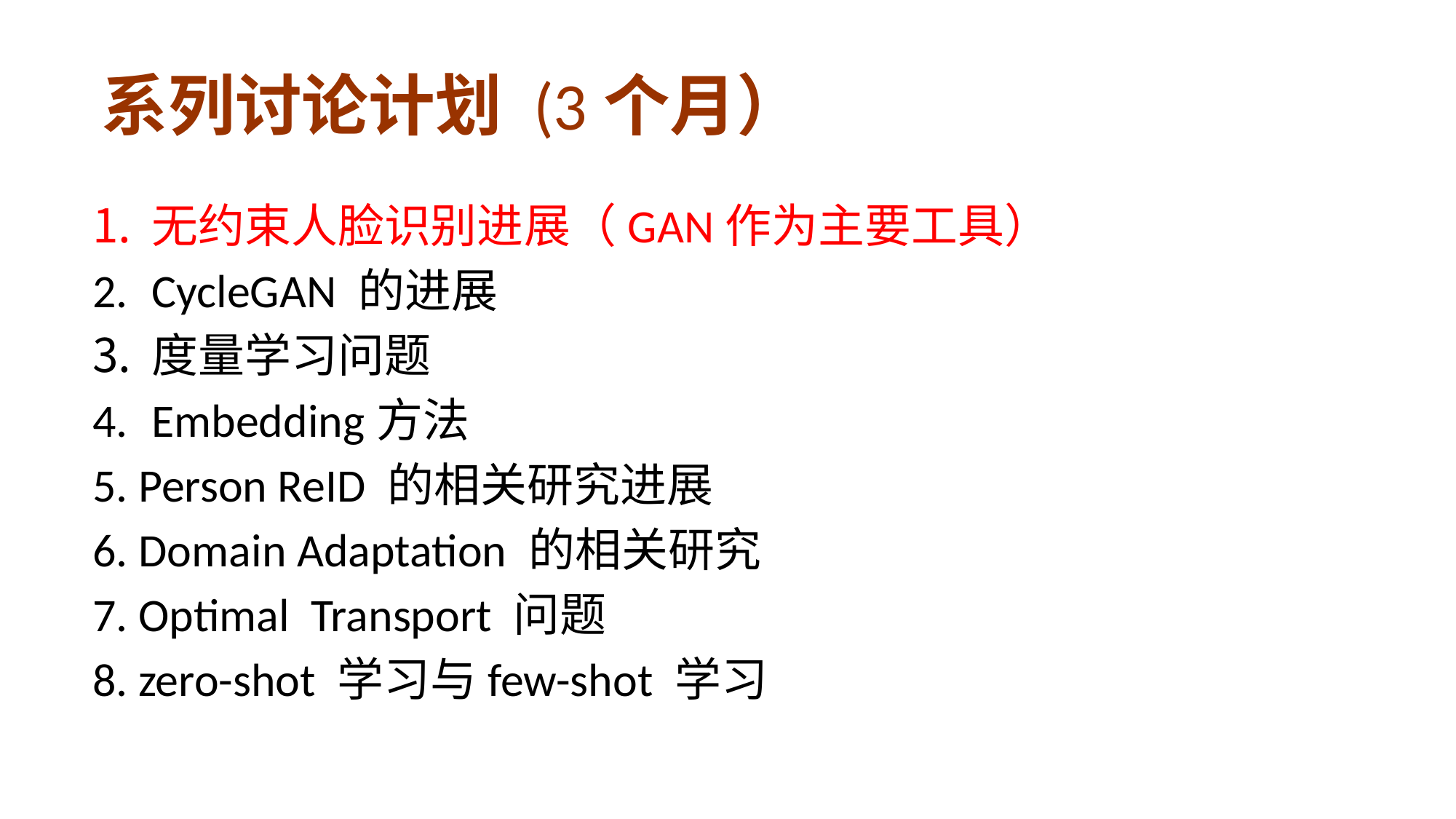

# 系列讨论计划 (3个月）
无约束人脸识别进展（GAN作为主要工具）
CycleGAN 的进展
度量学习问题
Embedding方法
5. Person ReID 的相关研究进展
6. Domain Adaptation 的相关研究
7. Optimal  Transport 问题
8. zero-shot 学习与few-shot 学习